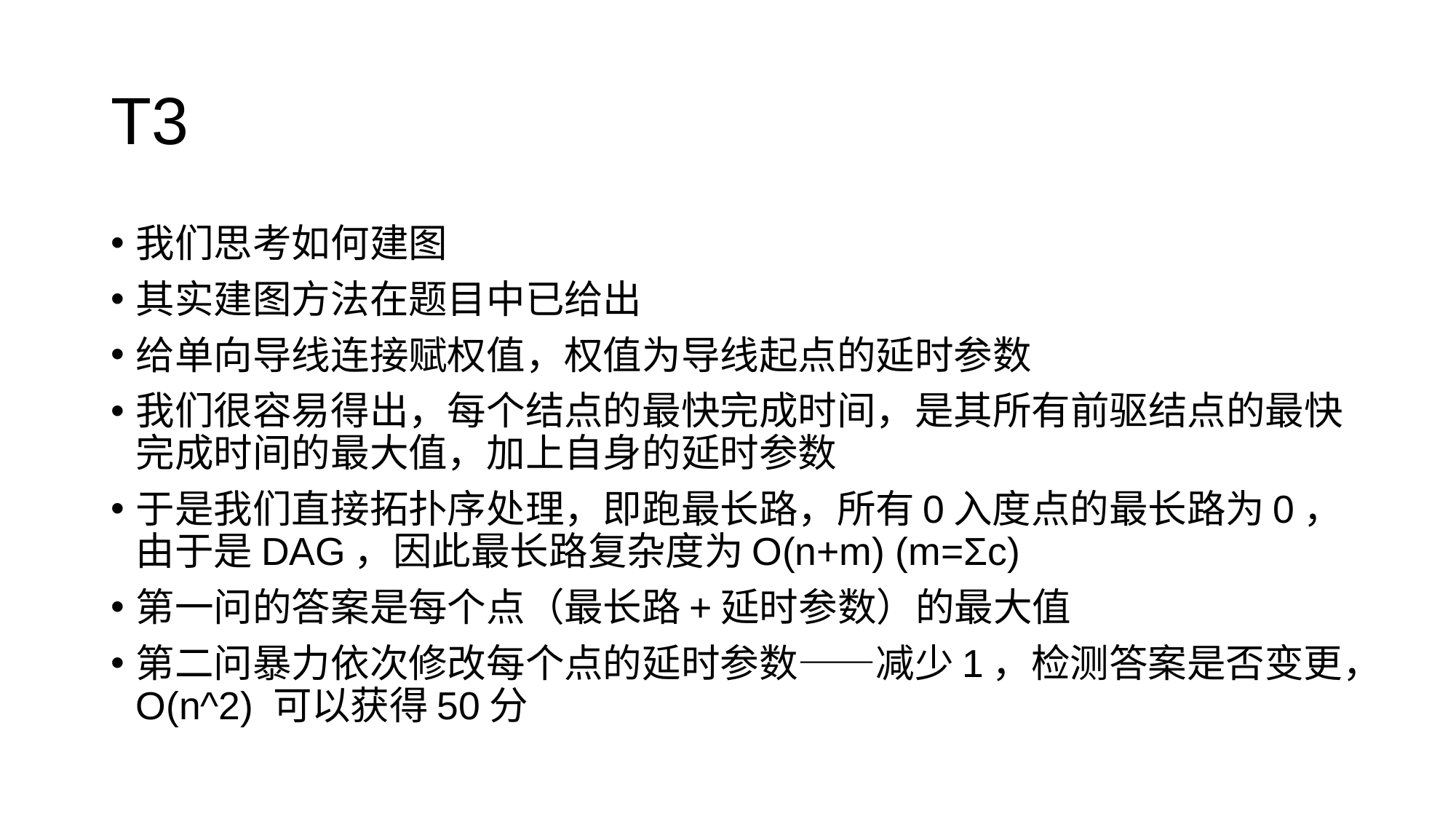

# T3
我们思考如何建图
其实建图方法在题目中已给出
给单向导线连接赋权值，权值为导线起点的延时参数
我们很容易得出，每个结点的最快完成时间，是其所有前驱结点的最快完成时间的最大值，加上自身的延时参数
于是我们直接拓扑序处理，即跑最长路，所有0入度点的最长路为0，由于是DAG，因此最长路复杂度为O(n+m) (m=Σc)
第一问的答案是每个点（最长路+延时参数）的最大值
第二问暴力依次修改每个点的延时参数——减少1，检测答案是否变更，O(n^2) 可以获得50分